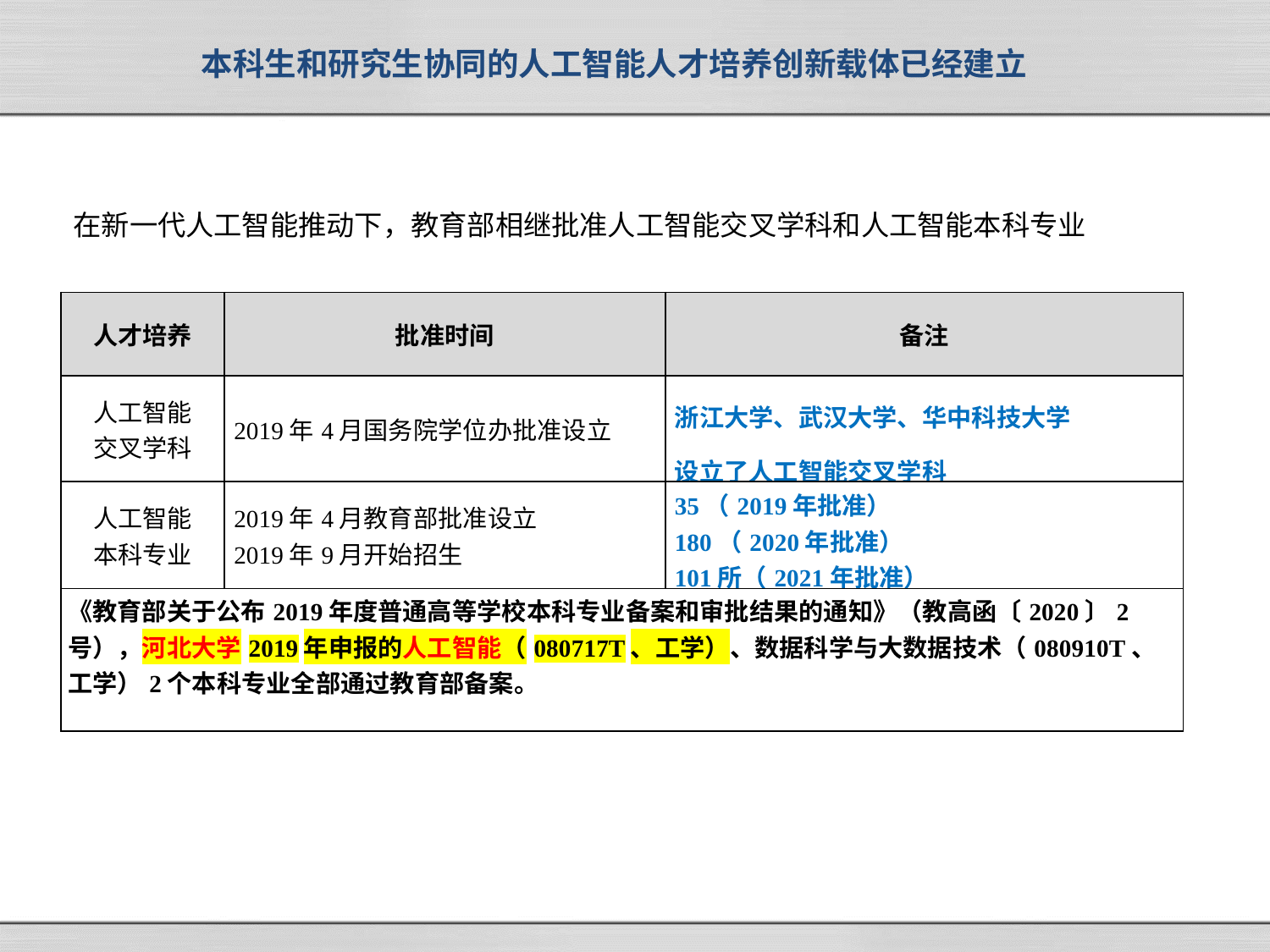

本科生和研究生协同的人工智能人才培养创新载体已经建立
在新一代人工智能推动下，教育部相继批准人工智能交叉学科和人工智能本科专业

| 人才培养 | 批准时间 | 备注 |
| --- | --- | --- |
| 人工智能 交叉学科 | 2019年4月国务院学位办批准设立 | 浙江大学、武汉大学、华中科技大学 设立了人工智能交叉学科 |
| 人工智能 本科专业 | 2019年4月教育部批准设立 2019年9月开始招生 | 35（2019年批准） 180（2020年批准） 101所（2021年批准） |
| 《教育部关于公布2019年度普通高等学校本科专业备案和审批结果的通知》（教高函〔2020〕2号），河北大学2019年申报的人工智能（080717T、工学）、数据科学与大数据技术（080910T、工学）2个本科专业全部通过教育部备案。 |  |  |